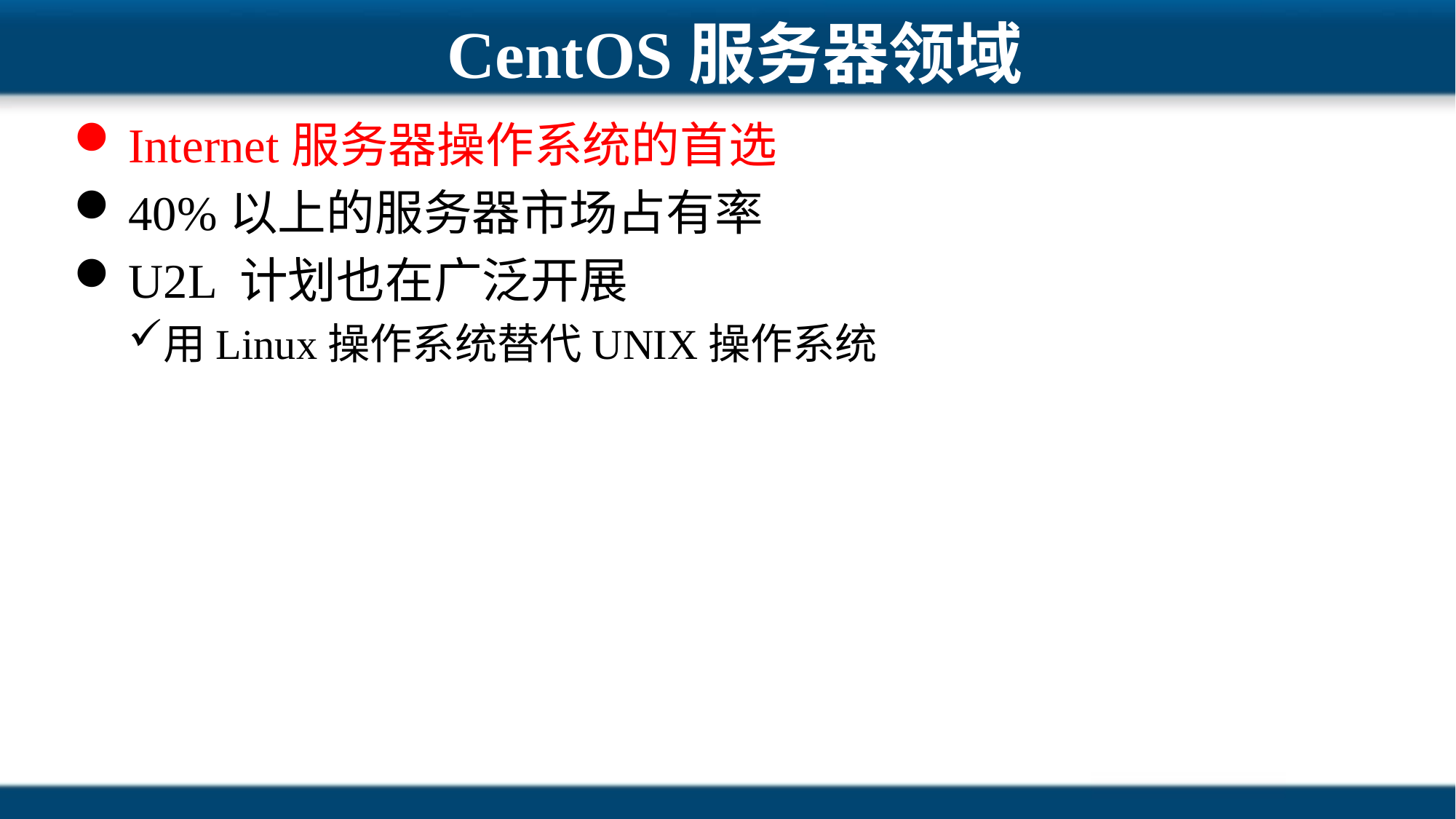

# CentOS服务器领域
Internet服务器操作系统的首选
40%以上的服务器市场占有率
U2L 计划也在广泛开展
用Linux操作系统替代UNIX操作系统